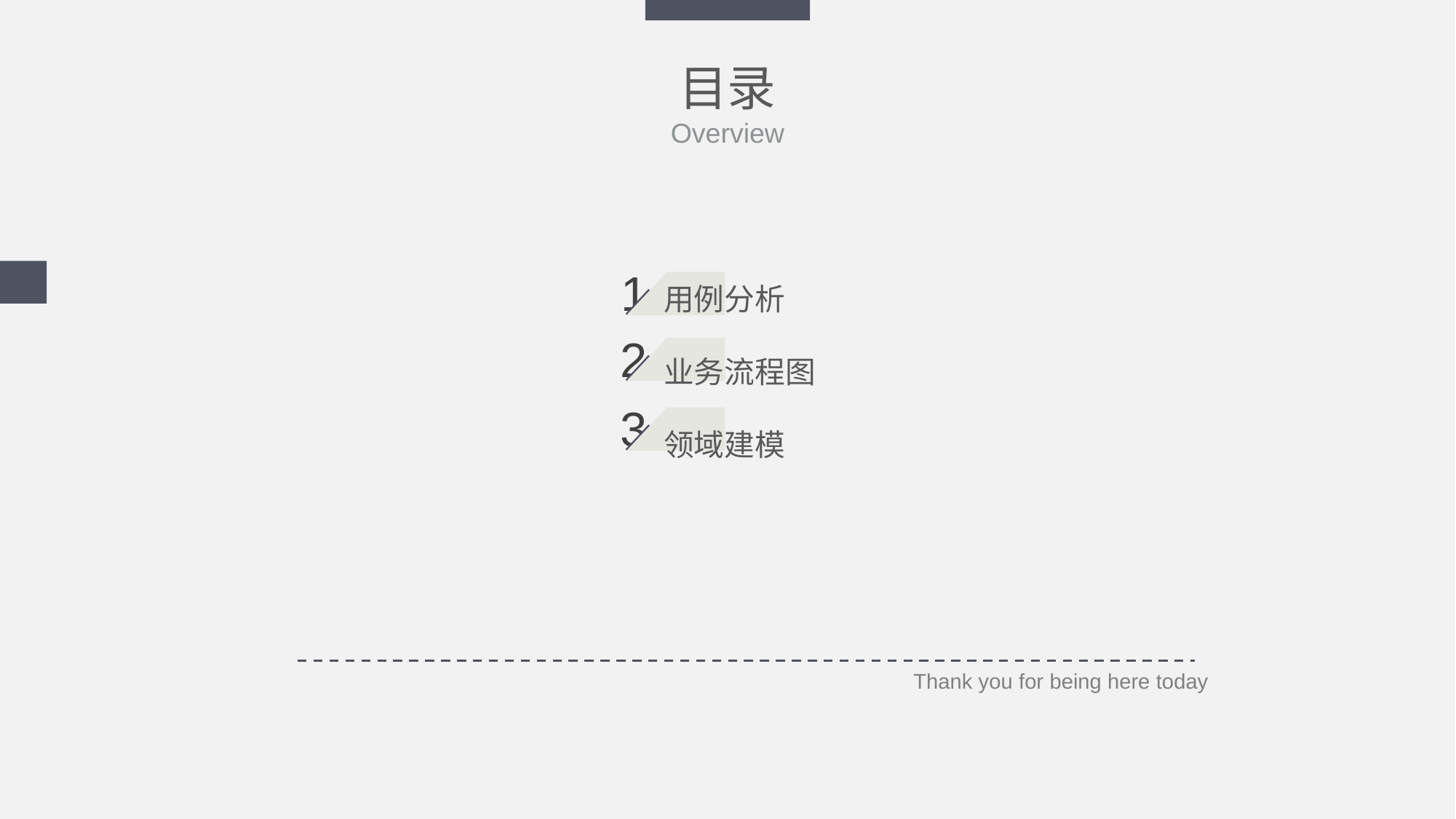

目录
Overview
用例分析
业务流程图
领域建模

1

2

3

Thank you for being here today
2